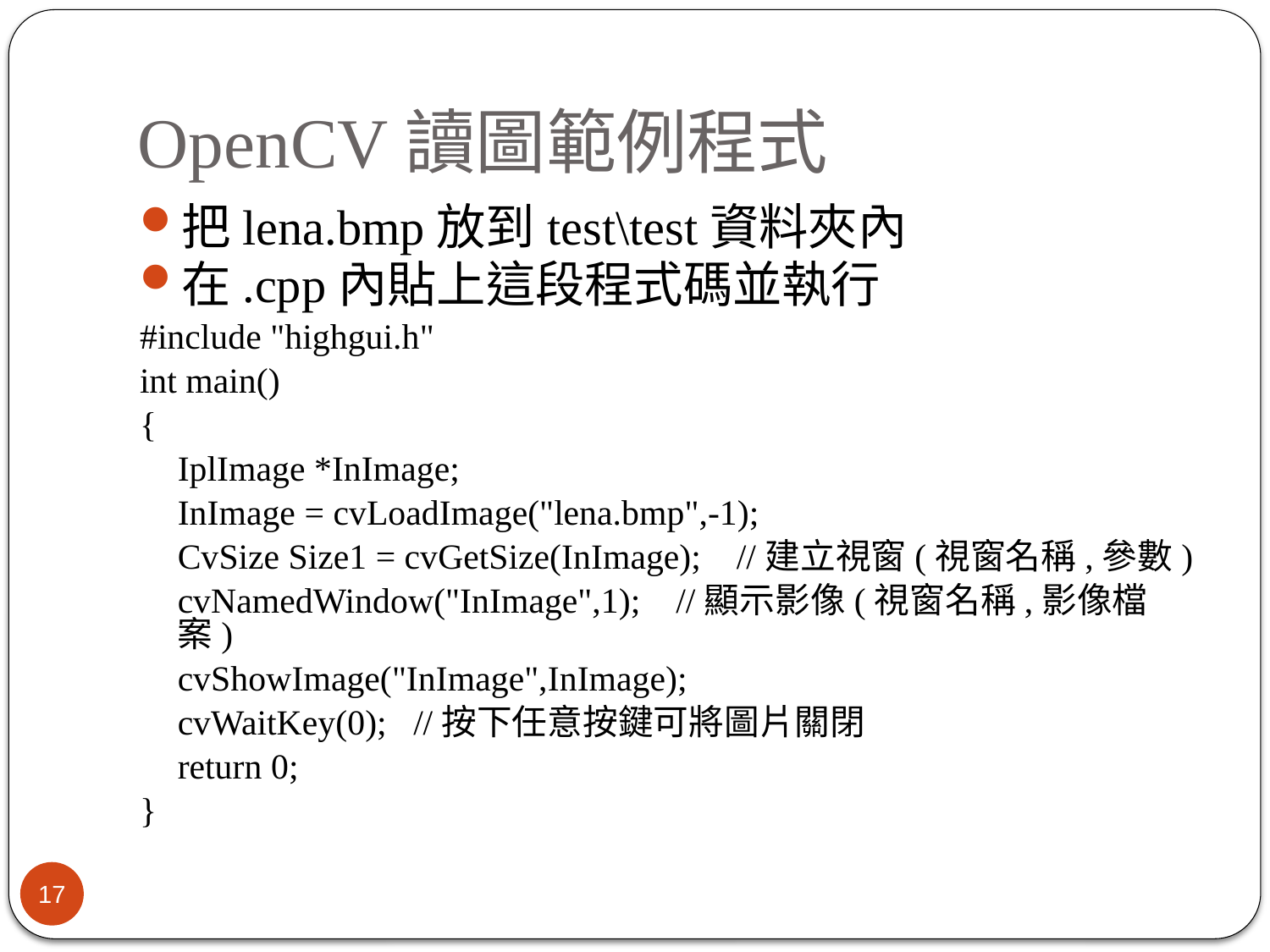

# OpenCV讀圖範例程式
把lena.bmp放到test\test資料夾內
在.cpp內貼上這段程式碼並執行
#include "highgui.h"
int main()
{
	IplImage *InImage;
	InImage = cvLoadImage("lena.bmp",-1);
	CvSize Size1 = cvGetSize(InImage);    //建立視窗(視窗名稱,參數)
	cvNamedWindow("InImage",1);    //顯示影像(視窗名稱,影像檔案)
	cvShowImage("InImage",InImage);
	cvWaitKey(0);   //按下任意按鍵可將圖片關閉
	return 0;
}
17